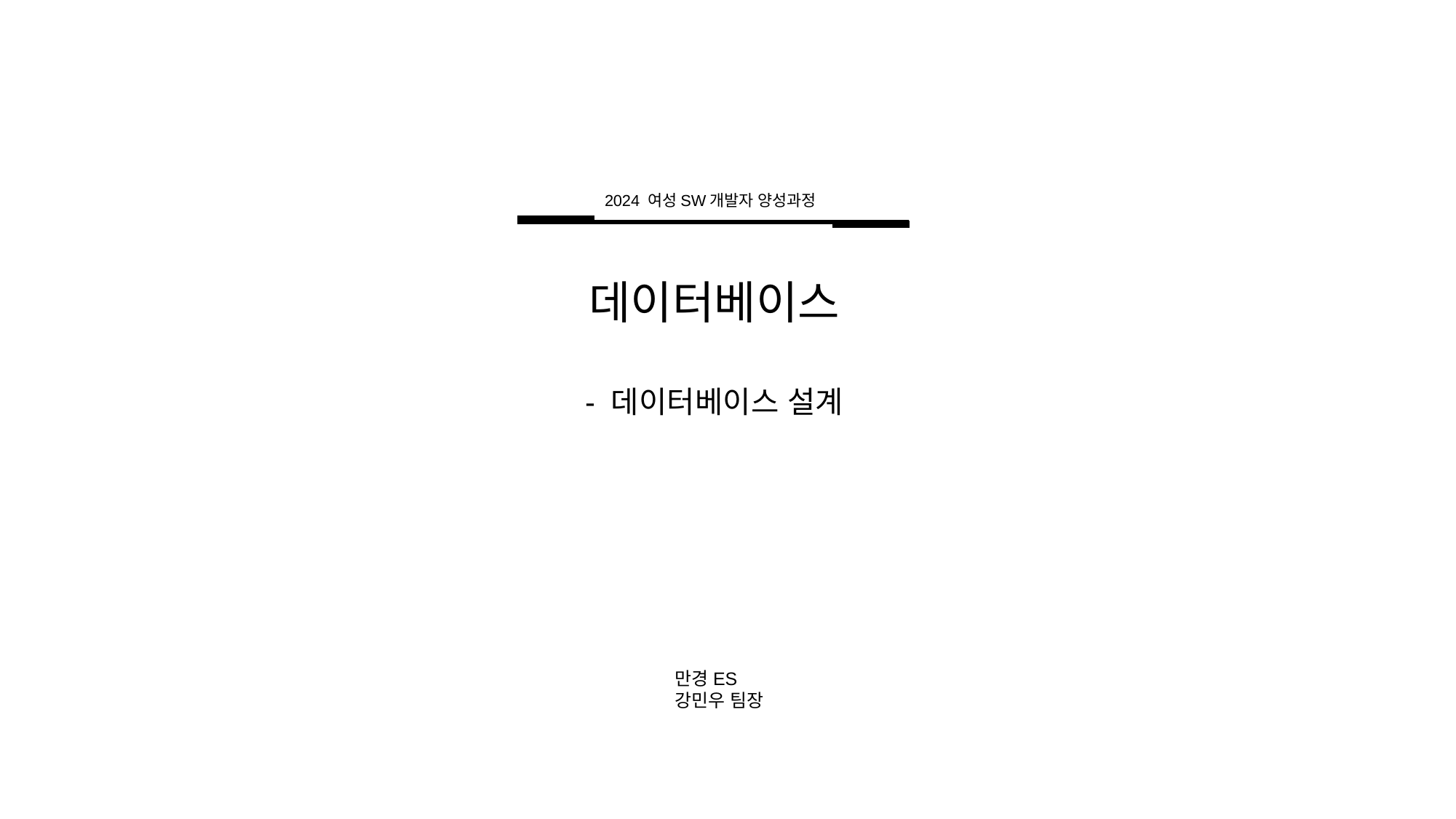

2024 여성SW개발자 양성과정

데이터베이스

- 데이터베이스 설계
만경ES
강민우 팀장